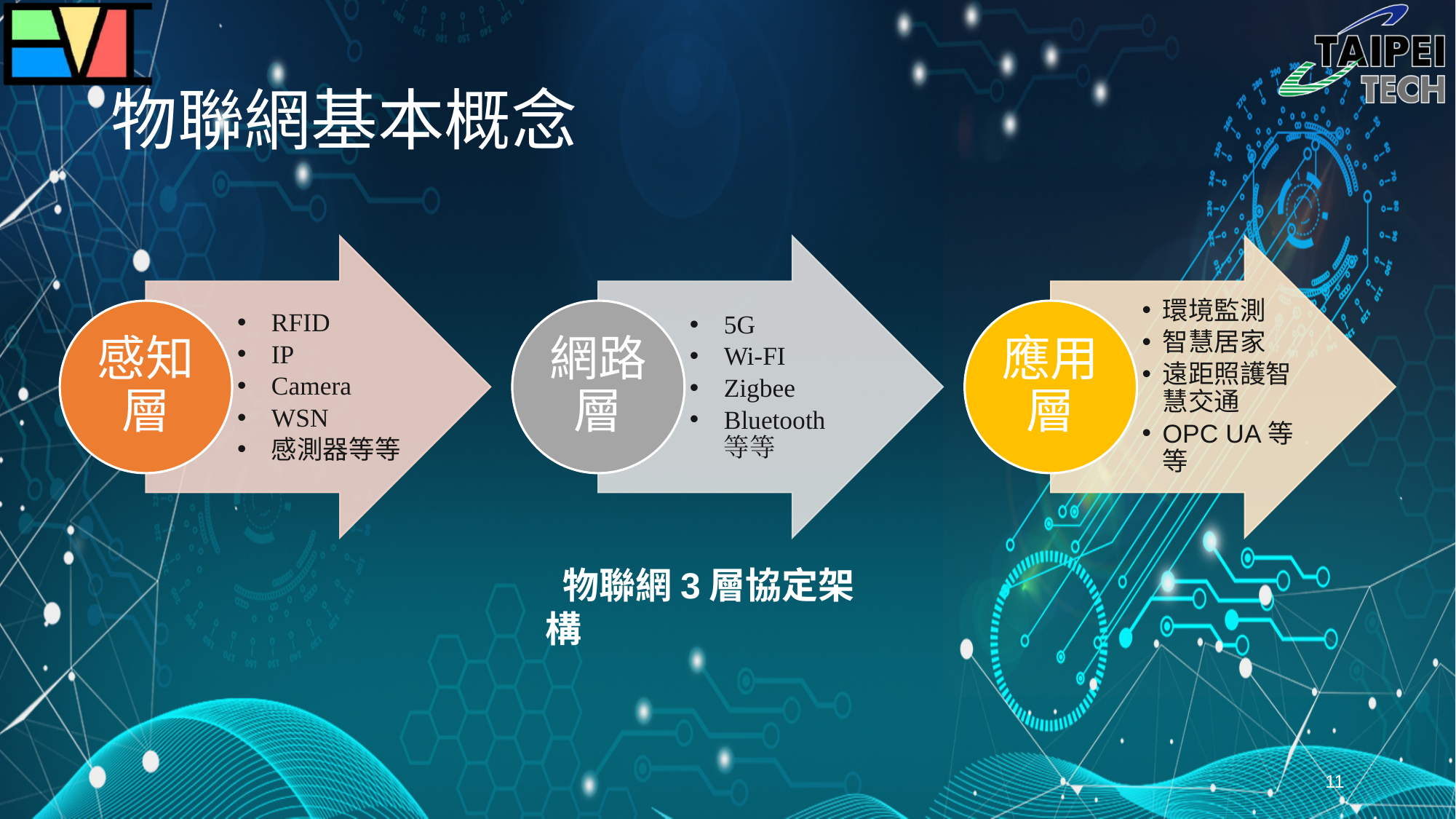

# 物聯網基本概念

RFID
IP
Camera
WSN
感測器等等
5G
Wi-FI
Zigbee
Bluetooth等等
環境監測
智慧居家
遠距照護智慧交通
OPC UA等等

感知層
網路層
應用層
 物聯網3層協定架構
11